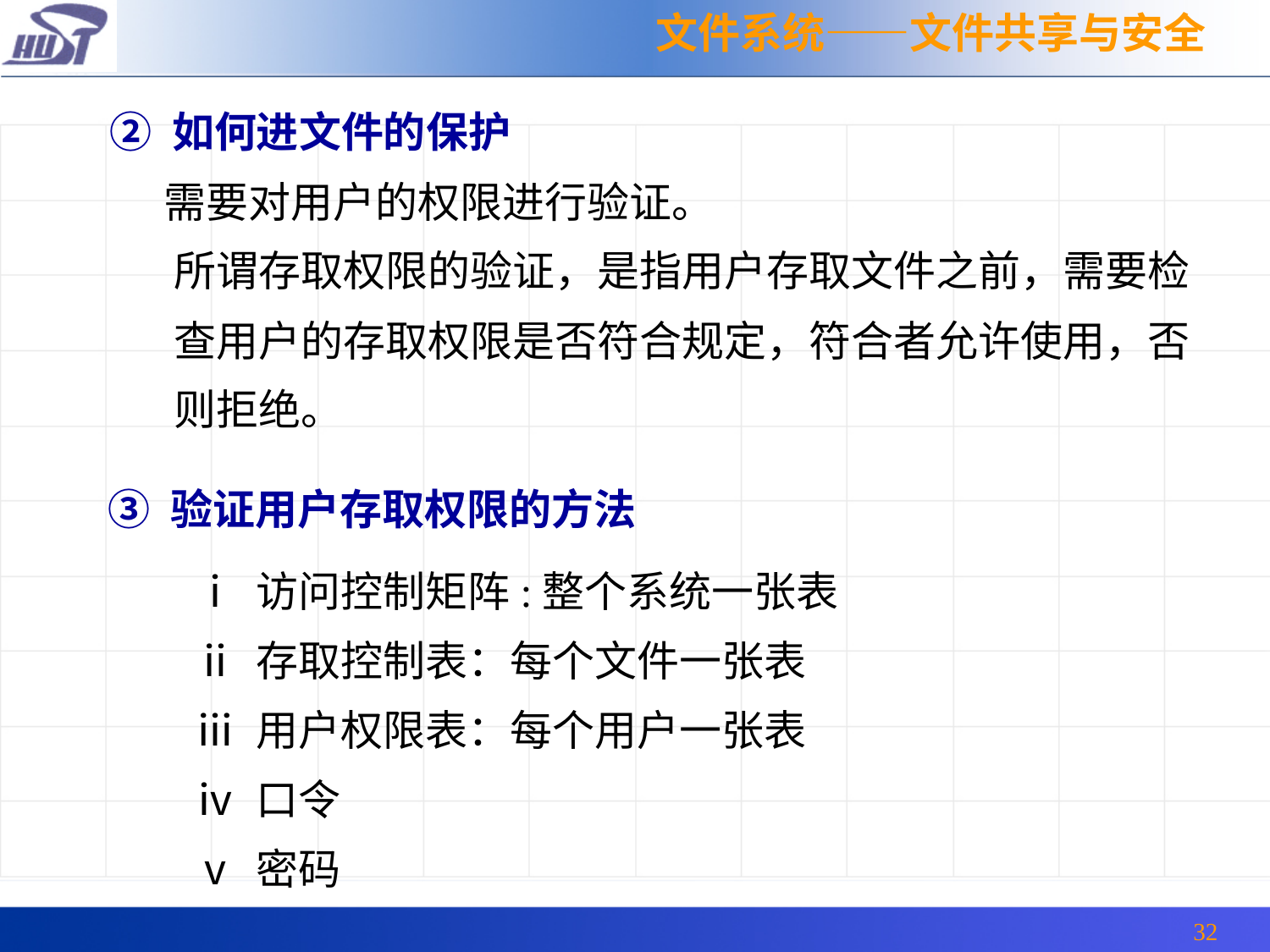

文件系统——文件共享与安全
② 如何进文件的保护
                需要对用户的权限进行验证。
              所谓存取权限的验证，是指用户存取文件之前，需要检
              查用户的存取权限是否符合规定，符合者允许使用，否
              则拒绝。
③ 验证用户存取权限的方法
ⅰ 访问控制矩阵:整个系统一张表
ⅱ 存取控制表：每个文件一张表
ⅲ 用户权限表：每个用户一张表
ⅳ 口令
ⅴ 密码
32